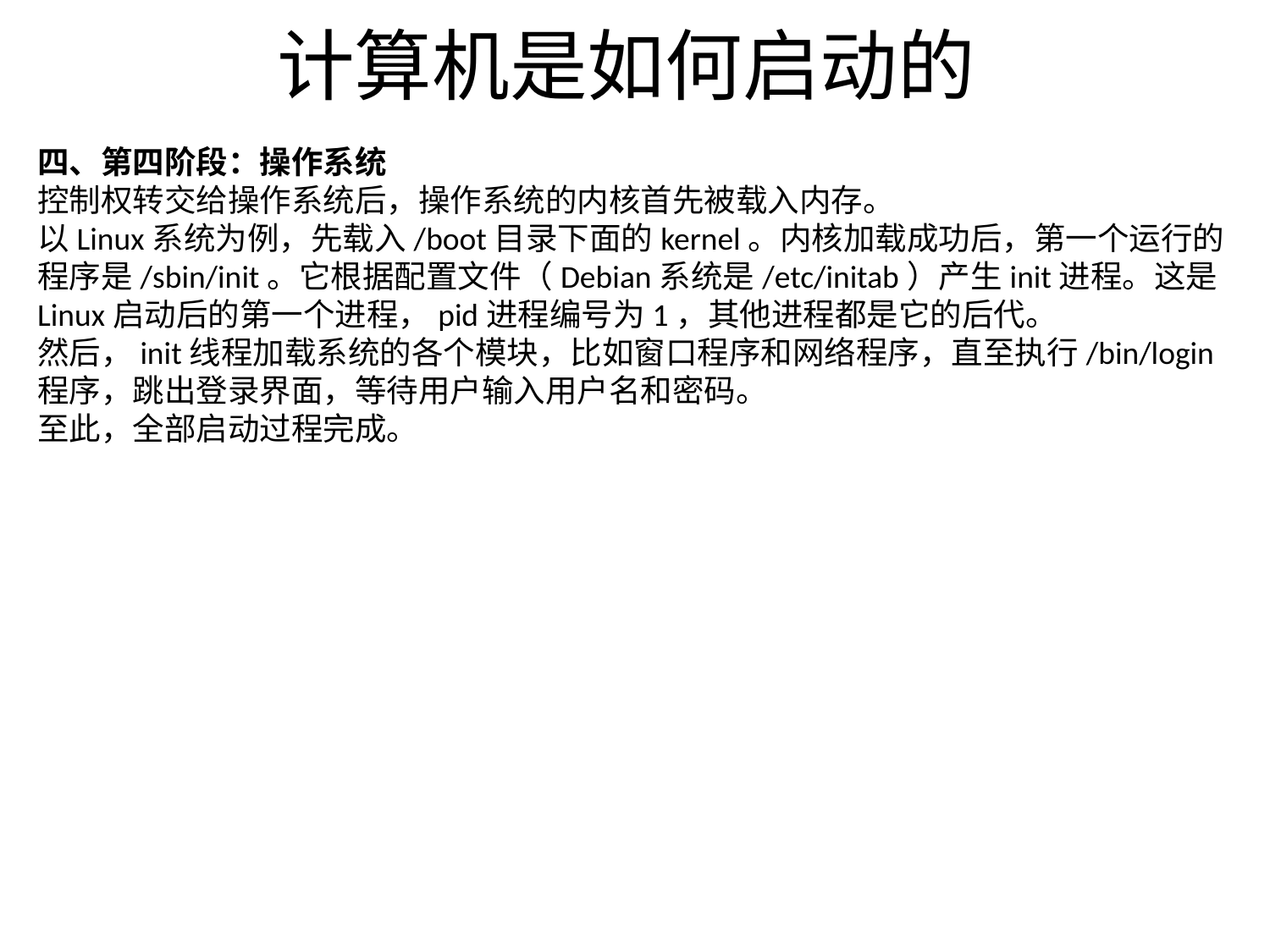

# 计算机是如何启动的
四、第四阶段：操作系统
控制权转交给操作系统后，操作系统的内核首先被载入内存。
以Linux系统为例，先载入/boot目录下面的kernel。内核加载成功后，第一个运行的程序是/sbin/init。它根据配置文件（Debian系统是/etc/initab）产生init进程。这是Linux启动后的第一个进程，pid进程编号为1，其他进程都是它的后代。
然后，init线程加载系统的各个模块，比如窗口程序和网络程序，直至执行/bin/login程序，跳出登录界面，等待用户输入用户名和密码。
至此，全部启动过程完成。